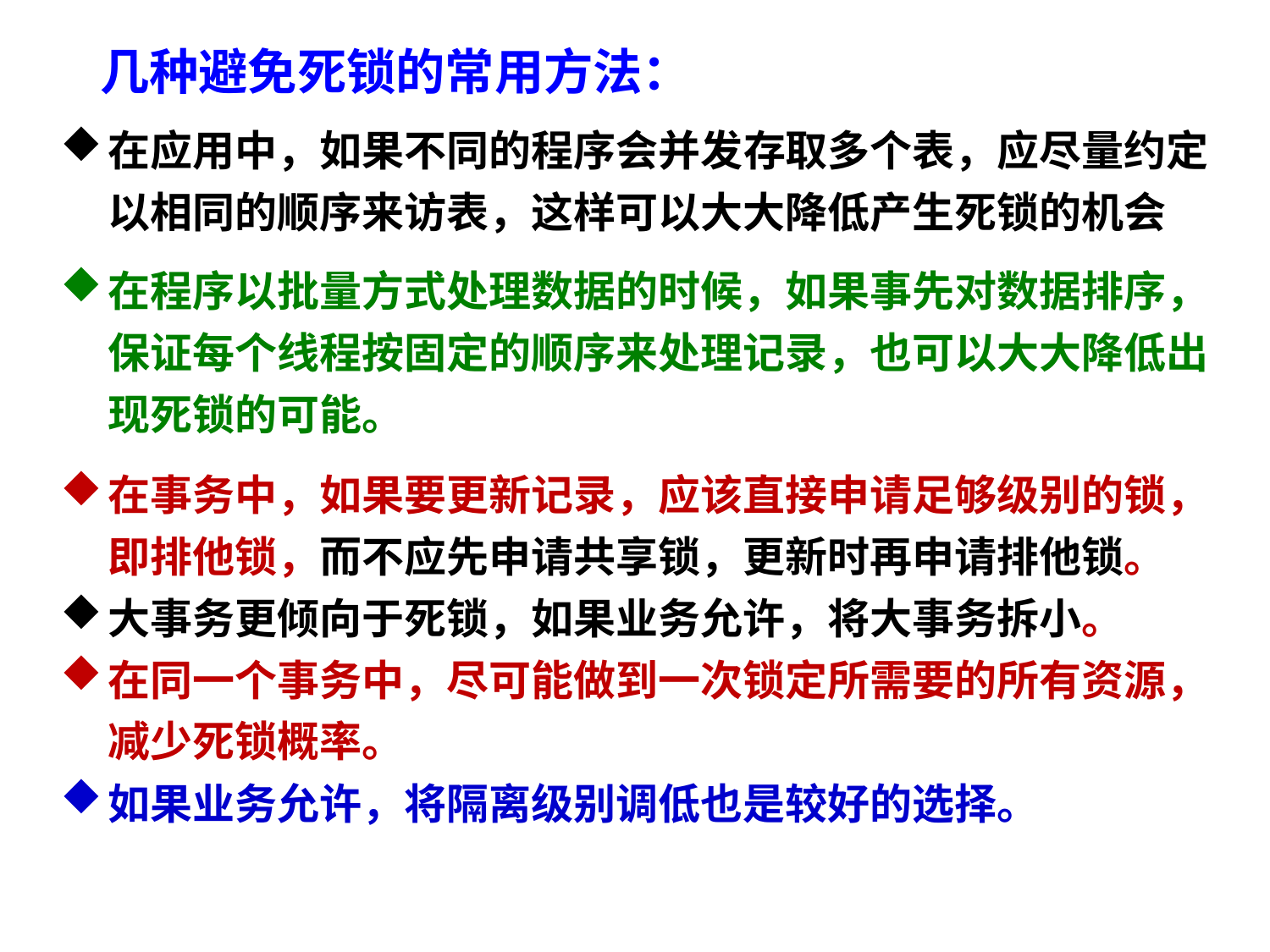

几种避免死锁的常用方法：
在应用中，如果不同的程序会并发存取多个表，应尽量约定以相同的顺序来访表，这样可以大大降低产生死锁的机会
在程序以批量方式处理数据的时候，如果事先对数据排序，保证每个线程按固定的顺序来处理记录，也可以大大降低出现死锁的可能。
在事务中，如果要更新记录，应该直接申请足够级别的锁，即排他锁，而不应先申请共享锁，更新时再申请排他锁。
大事务更倾向于死锁，如果业务允许，将大事务拆小。
在同一个事务中，尽可能做到一次锁定所需要的所有资源，减少死锁概率。
如果业务允许，将隔离级别调低也是较好的选择。